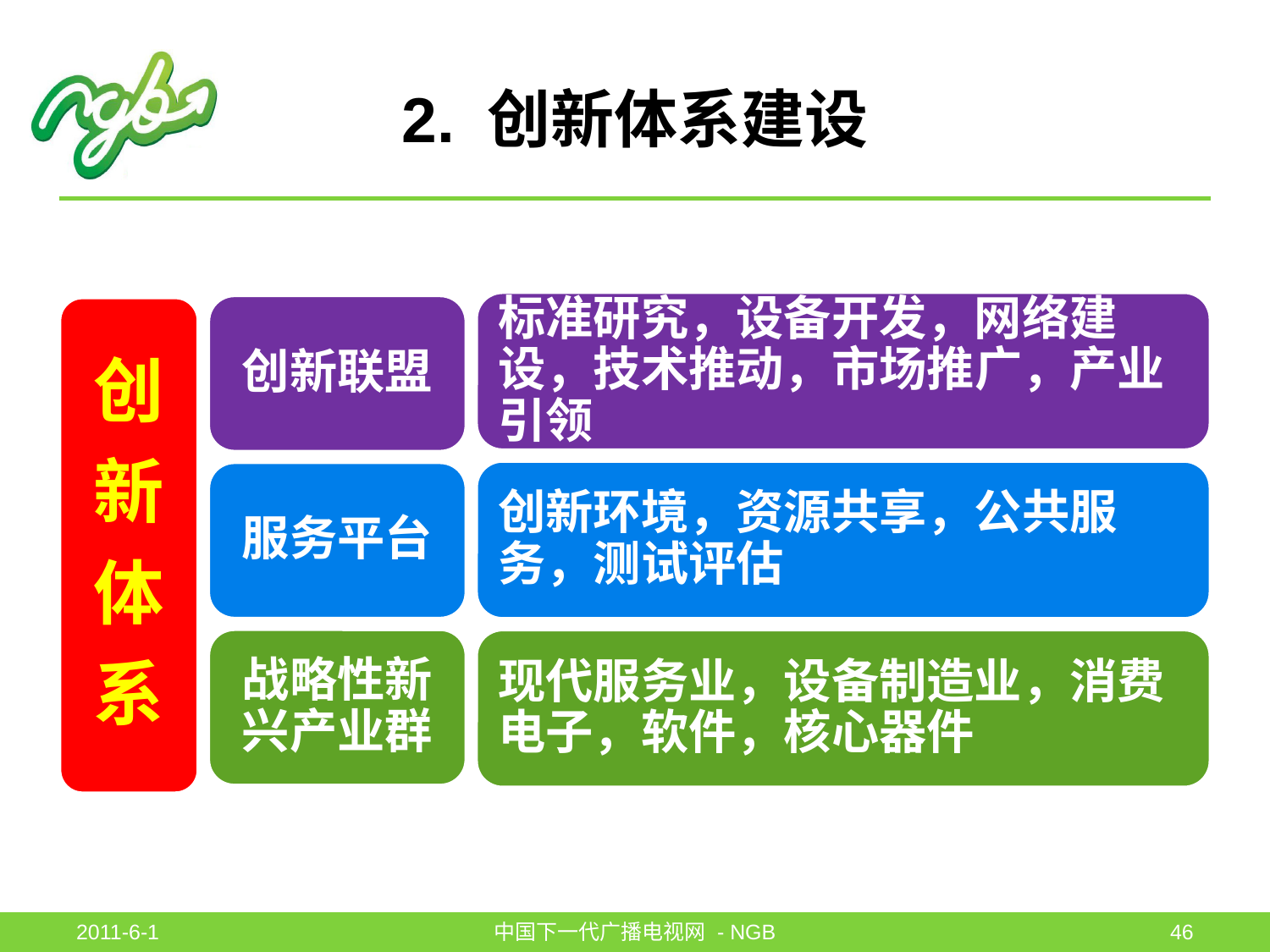

# 2. 创新体系建设
标准研究，设备开发，网络建设，技术推动，市场推广，产业引领
创新环境，资源共享，公共服务，测试评估
现代服务业，设备制造业，消费电子，软件，核心器件
创新联盟
服务平台
战略性新兴产业群

创
新
体
系
2011-6-1
中国下一代广播电视网 - NGB
46